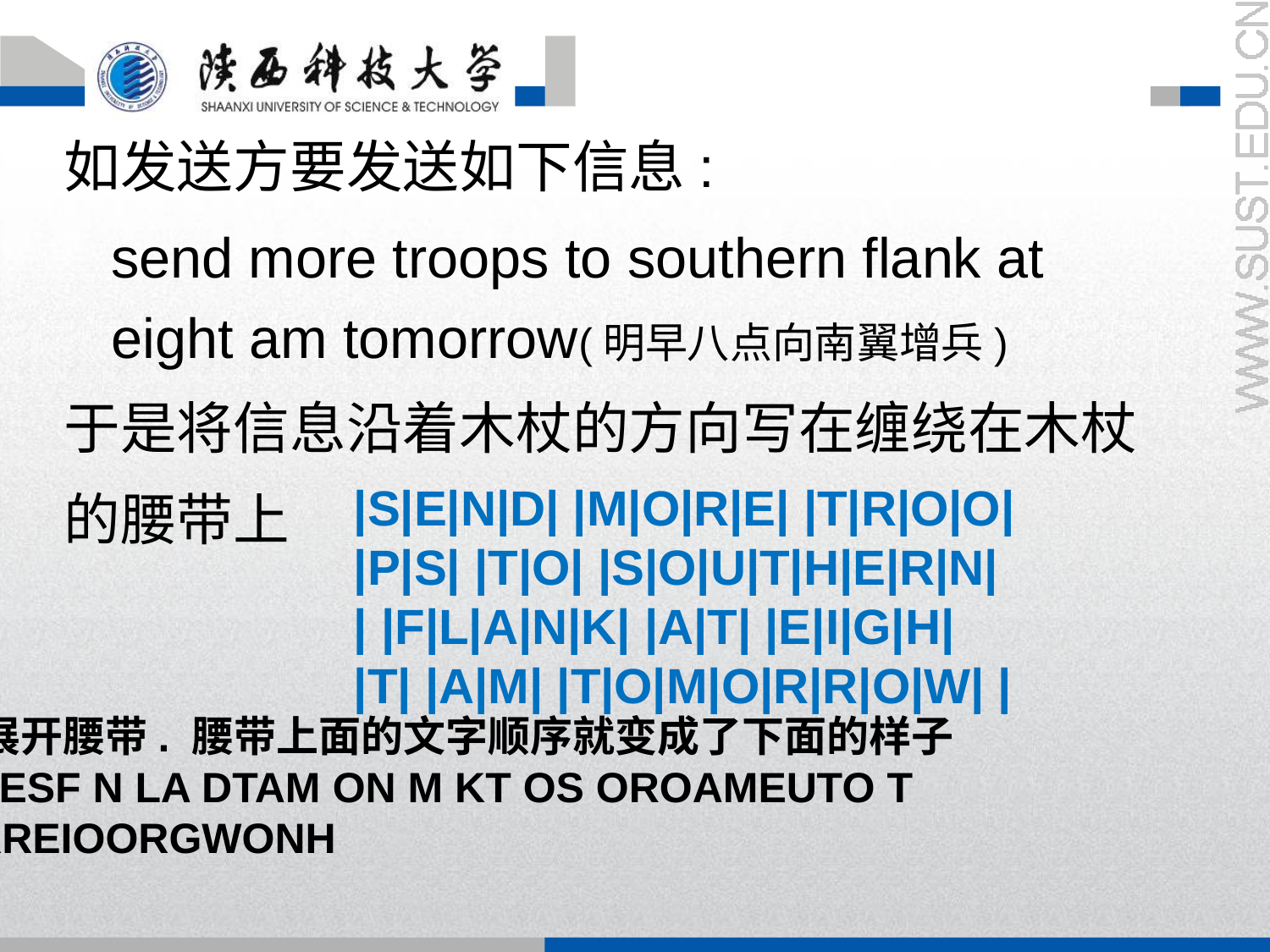

如发送方要发送如下信息:
   send more troops to southern flank at eight am tomorrow(明早八点向南翼增兵)
于是将信息沿着木杖的方向写在缠绕在木杖
的腰带上
|S|E|N|D| |M|O|R|E| |T|R|O|O| |P|S| |T|O| |S|O|U|T|H|E|R|N| | |F|L|A|N|K| |A|T| |E|I|G|H| |T| |A|M| |T|O|M|O|R|R|O|W| |

然后展开腰带. 腰带上面的文字顺序就变成了下面的样子
SP T ESF N LA DTAM ON M KT OS OROAMEUTO T RTHERREIOORGWONH